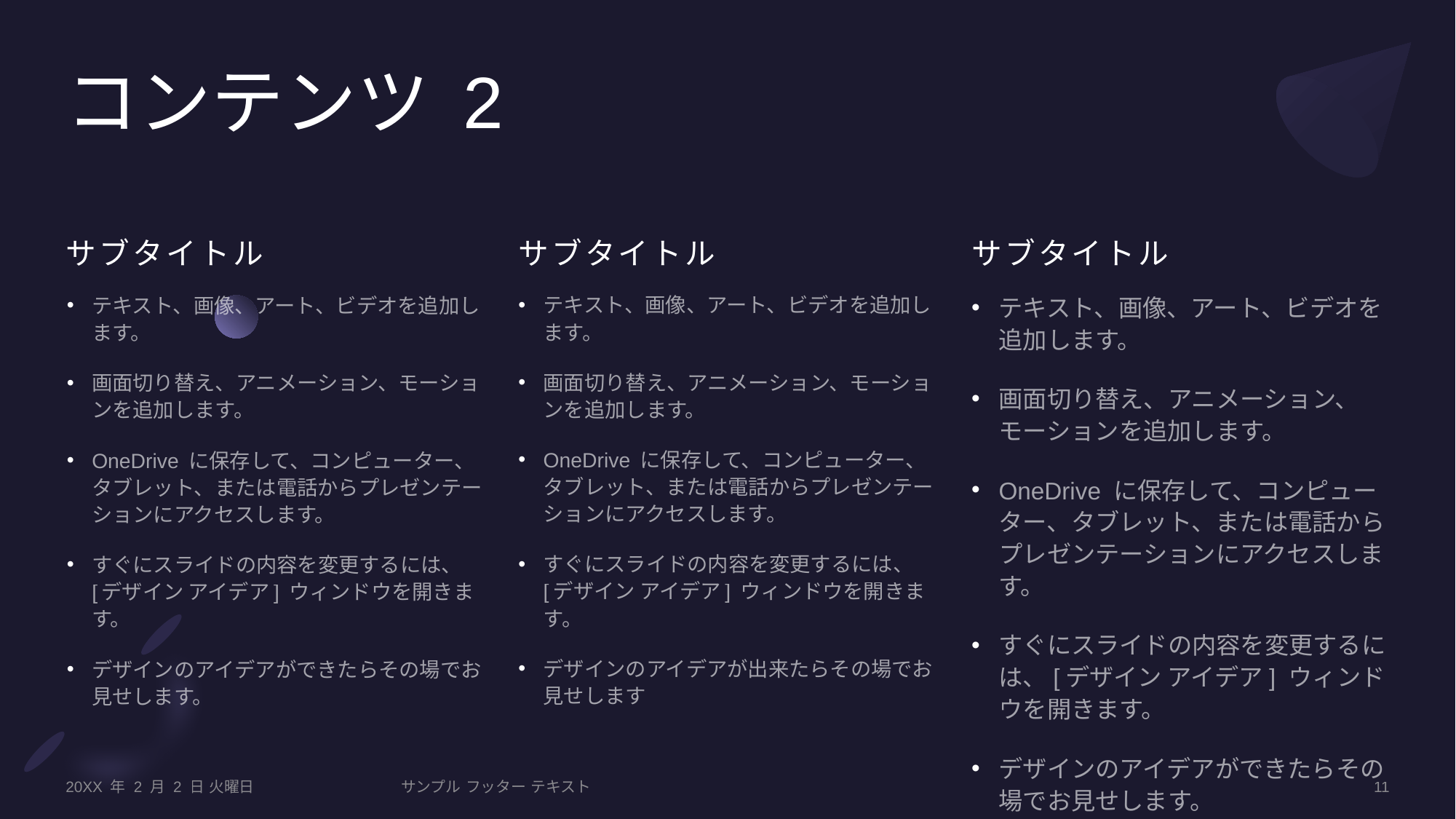

# コンテンツ 2
サブタイトル
サブタイトル
サブタイトル
テキスト、画像、アート、ビデオを追加します。
画面切り替え、アニメーション、モーションを追加します。
OneDrive に保存して、コンピューター、タブレット、または電話からプレゼンテーションにアクセスします。
すぐにスライドの内容を変更するには、[デザイン アイデア] ウィンドウを開きます。
デザインのアイデアが出来たらその場でお見せします
テキスト、画像、アート、ビデオを追加します。
画面切り替え、アニメーション、モーションを追加します。
OneDrive に保存して、コンピューター、タブレット、または電話からプレゼンテーションにアクセスします。
すぐにスライドの内容を変更するには、[デザイン アイデア] ウィンドウを開きます。
デザインのアイデアができたらその場でお見せします。
テキスト、画像、アート、ビデオを追加します。
画面切り替え、アニメーション、モーションを追加します。
OneDrive に保存して、コンピューター、タブレット、または電話からプレゼンテーションにアクセスします。
すぐにスライドの内容を変更するには、[デザイン アイデア] ウィンドウを開きます。
デザインのアイデアができたらその場でお見せします。

20XX 年 2 月 2 日 火曜日
サンプル フッター テキスト
11